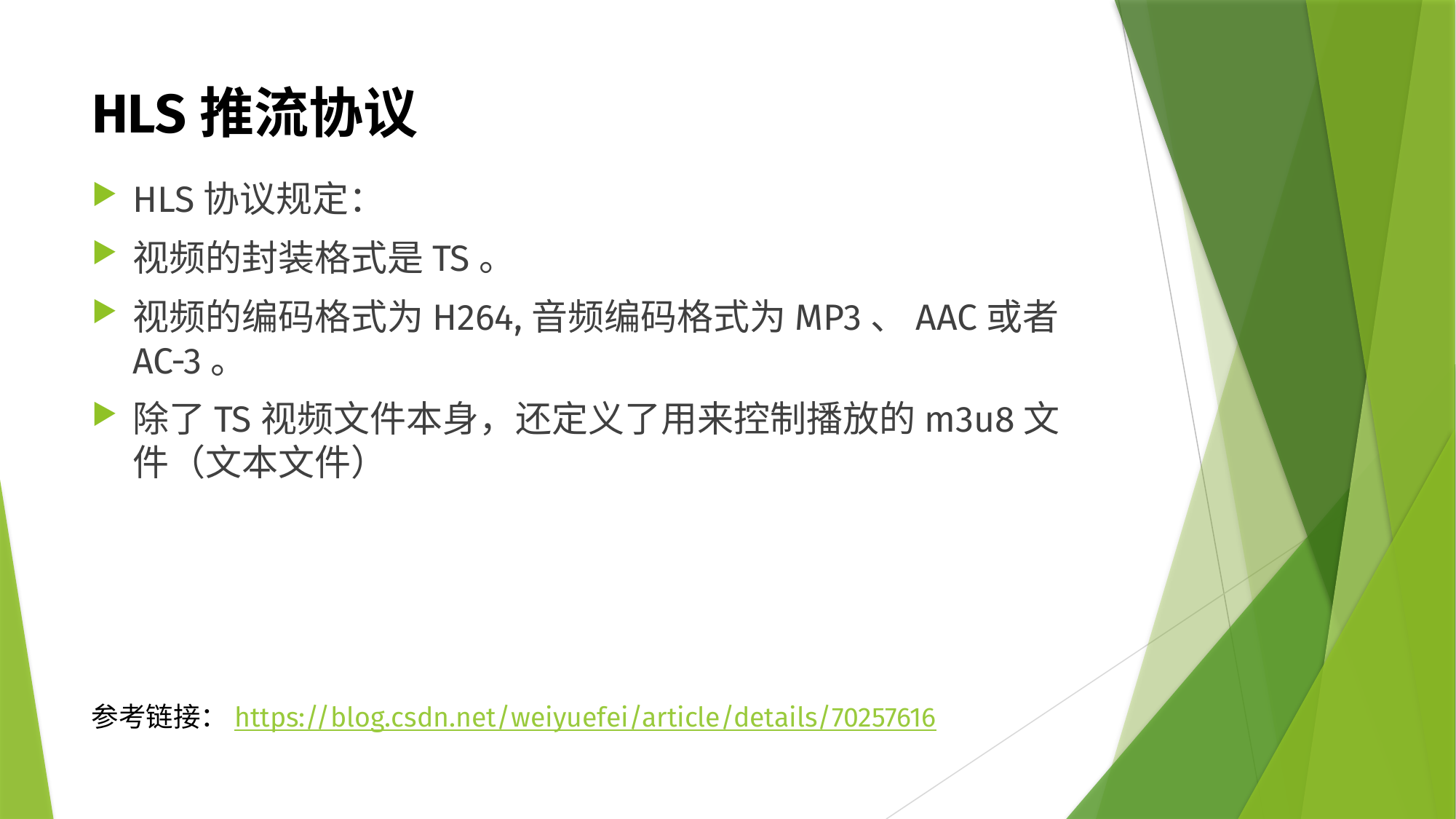

# HLS推流协议
HLS协议规定：
视频的封装格式是TS。
视频的编码格式为H264,音频编码格式为MP3、AAC或者AC-3。
除了TS视频文件本身，还定义了用来控制播放的m3u8文件（文本文件）
参考链接：https://blog.csdn.net/weiyuefei/article/details/70257616